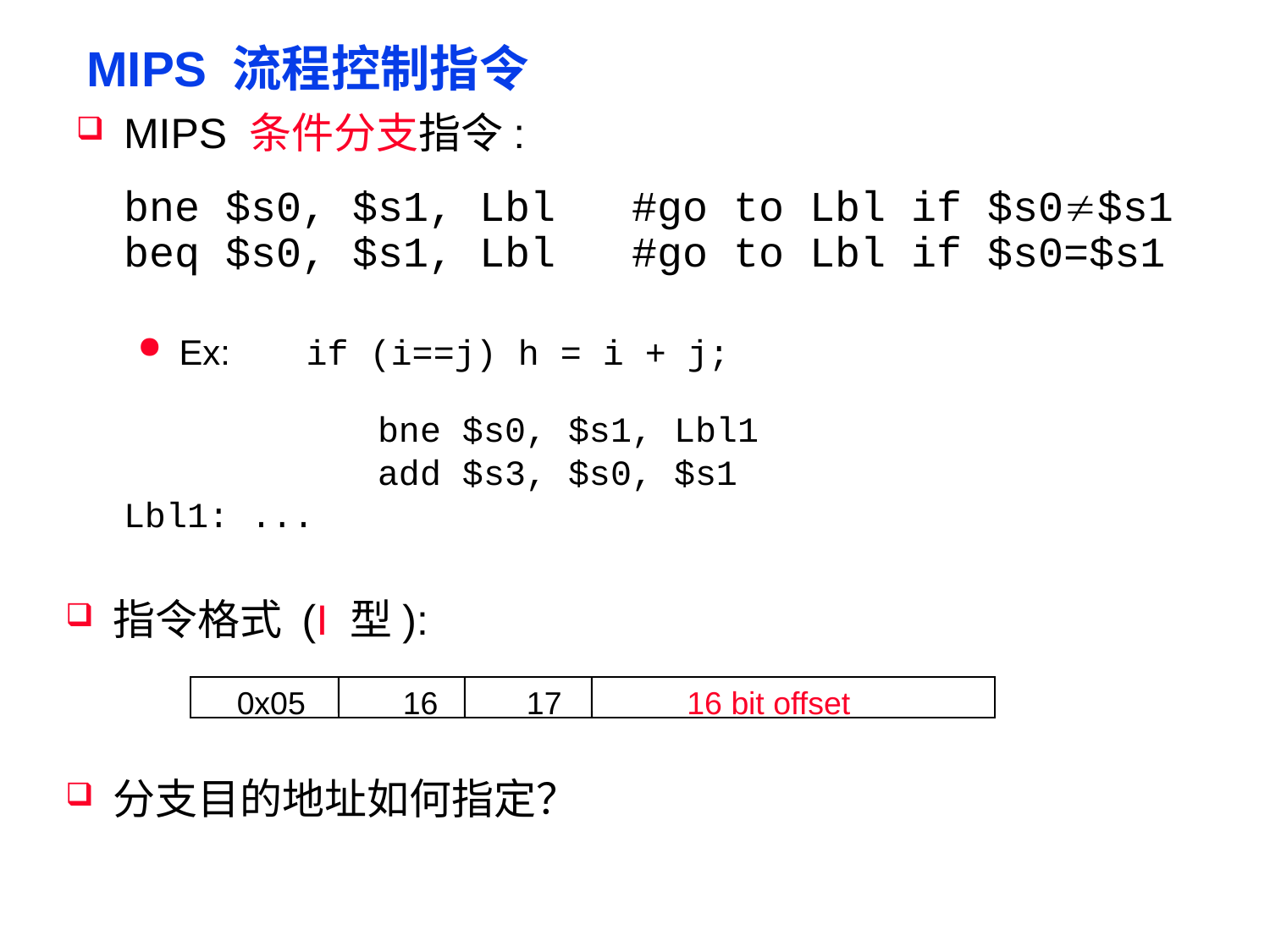

# MIPS 流程控制指令

MIPS 条件分支指令:
	bne $s0, $s1, Lbl	#go to Lbl if $s0≠$s1
beq $s0, $s1, Lbl	#go to Lbl if $s0=$s1
Ex:	if (i==j) h = i + j;
			bne $s0, $s1, Lbl1
		add $s3, $s0, $s1
Lbl1:	...
指令格式 (I 型):

0x05           16          17              16 bit offset

分支目的地址如何指定？